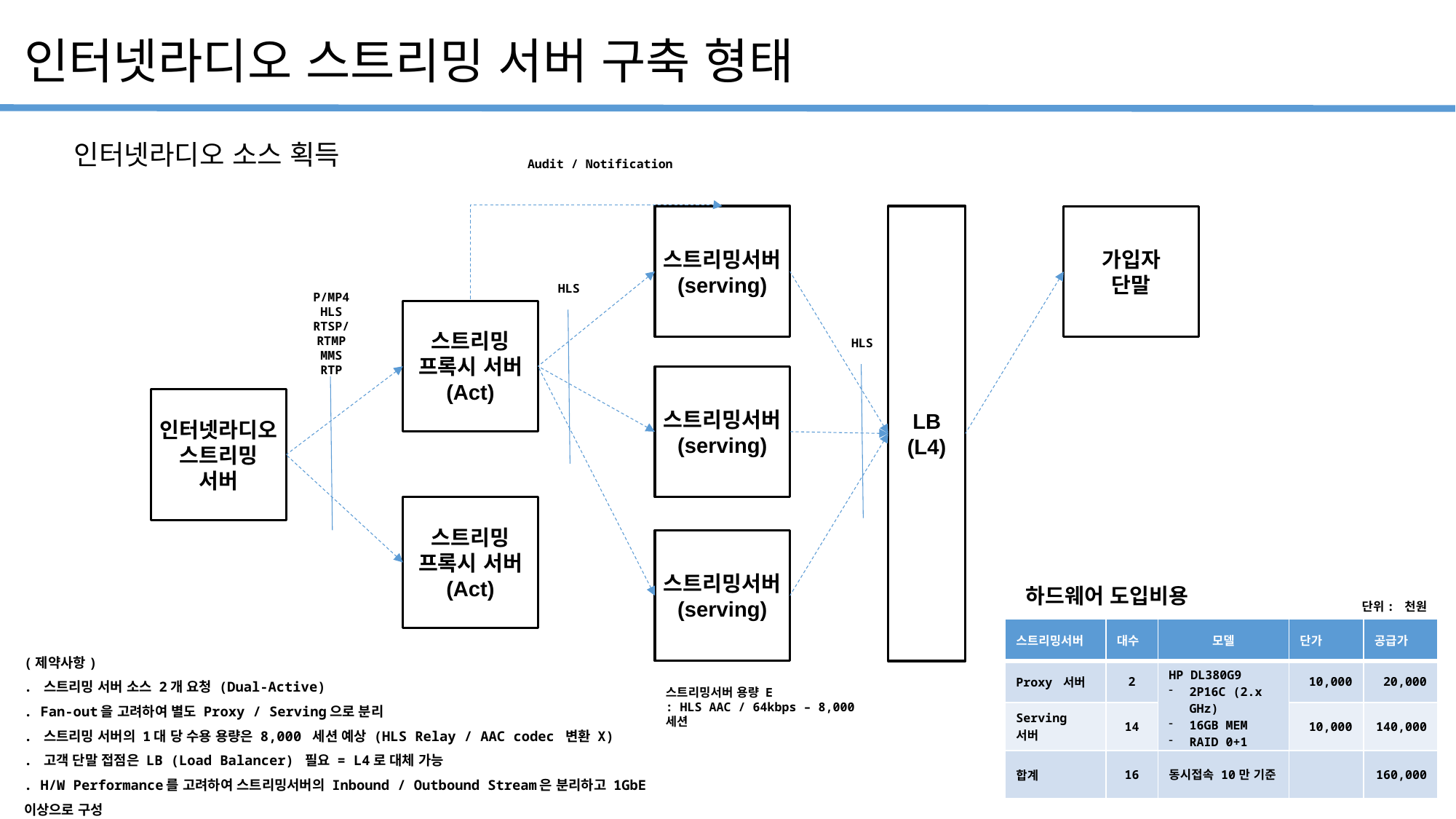

인터넷라디오 스트리밍 서버 구축 형태
인터넷라디오 소스 획득
Audit / Notification
LB
(L4)
스트리밍서버
(serving)
가입자
단말
HLS
P/MP4
HLS
RTSP/RTMP
MMS
RTP
스트리밍
프록시 서버
(Act)
HLS
스트리밍서버
(serving)
스트리밍
프록시 서버
(Act)
스트리밍서버
(serving)
인터넷라디오
스트리밍
서버
하드웨어 도입비용
단위: 천원
| 스트리밍서버 | 대수 | 모델 | 단가 | 공급가 |
| --- | --- | --- | --- | --- |
| Proxy 서버 | 2 | HP DL380G9 2P16C (2.x GHz) 16GB MEM RAID 0+1 | 10,000 | 20,000 |
| Serving 서버 | 14 |  | 10,000 | 140,000 |
| 합계 | 16 | 동시접속 10만 기준 |  | 160,000 |
(제약사항)
. 스트리밍 서버 소스 2개 요청 (Dual-Active)
. Fan-out을 고려하여 별도 Proxy / Serving으로 분리
. 스트리밍 서버의 1대 당 수용 용량은 8,000 세션 예상 (HLS Relay / AAC codec 변환 X)
. 고객 단말 접점은 LB (Load Balancer) 필요 = L4로 대체 가능
. H/W Performance를 고려하여 스트리밍서버의 Inbound / Outbound Stream은 분리하고 1GbE 이상으로 구성
스트리밍서버 용량 E
: HLS AAC / 64kbps – 8,000 세션